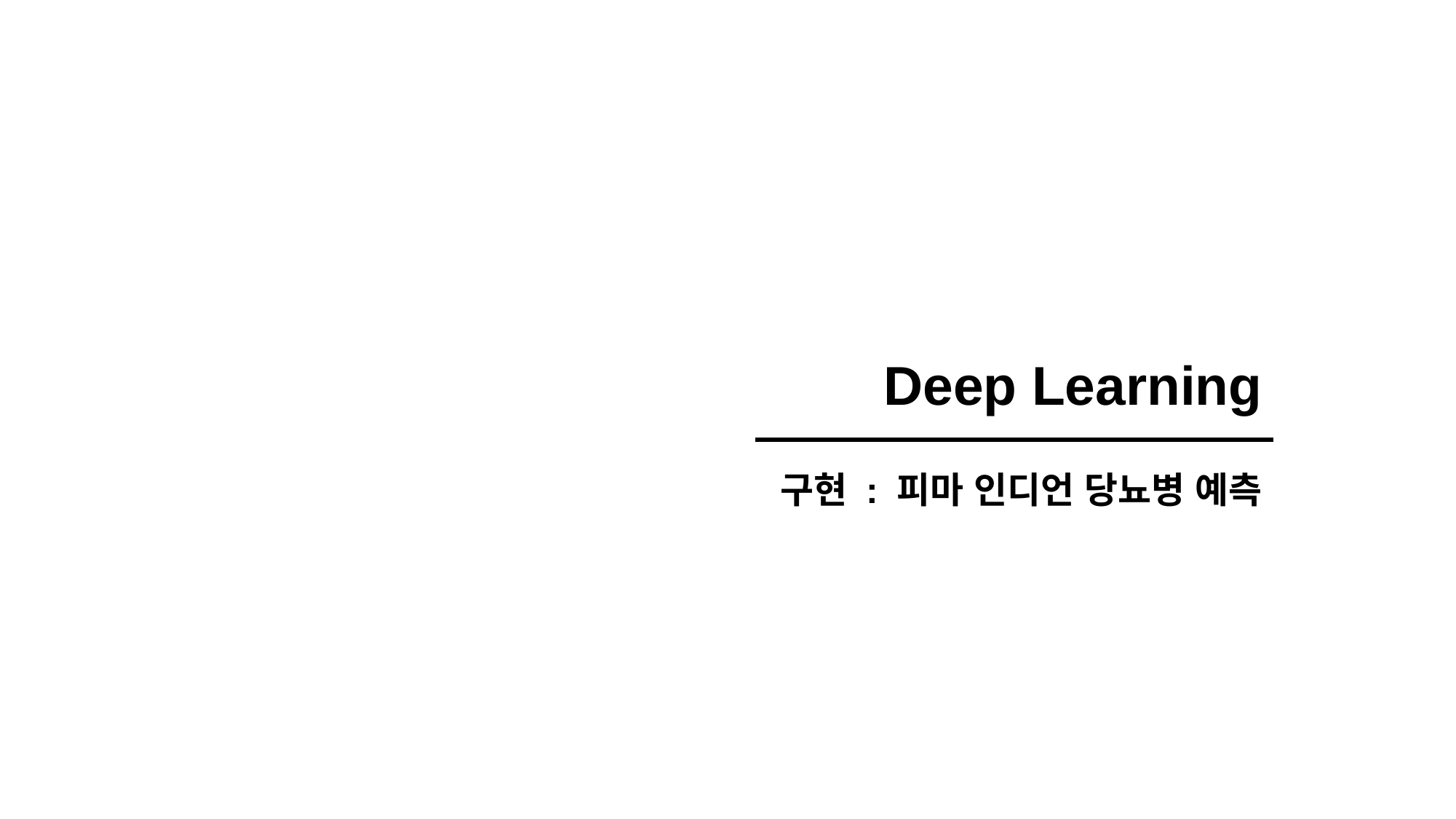

# Deep Learning
구현 : 피마 인디언 당뇨병 예측